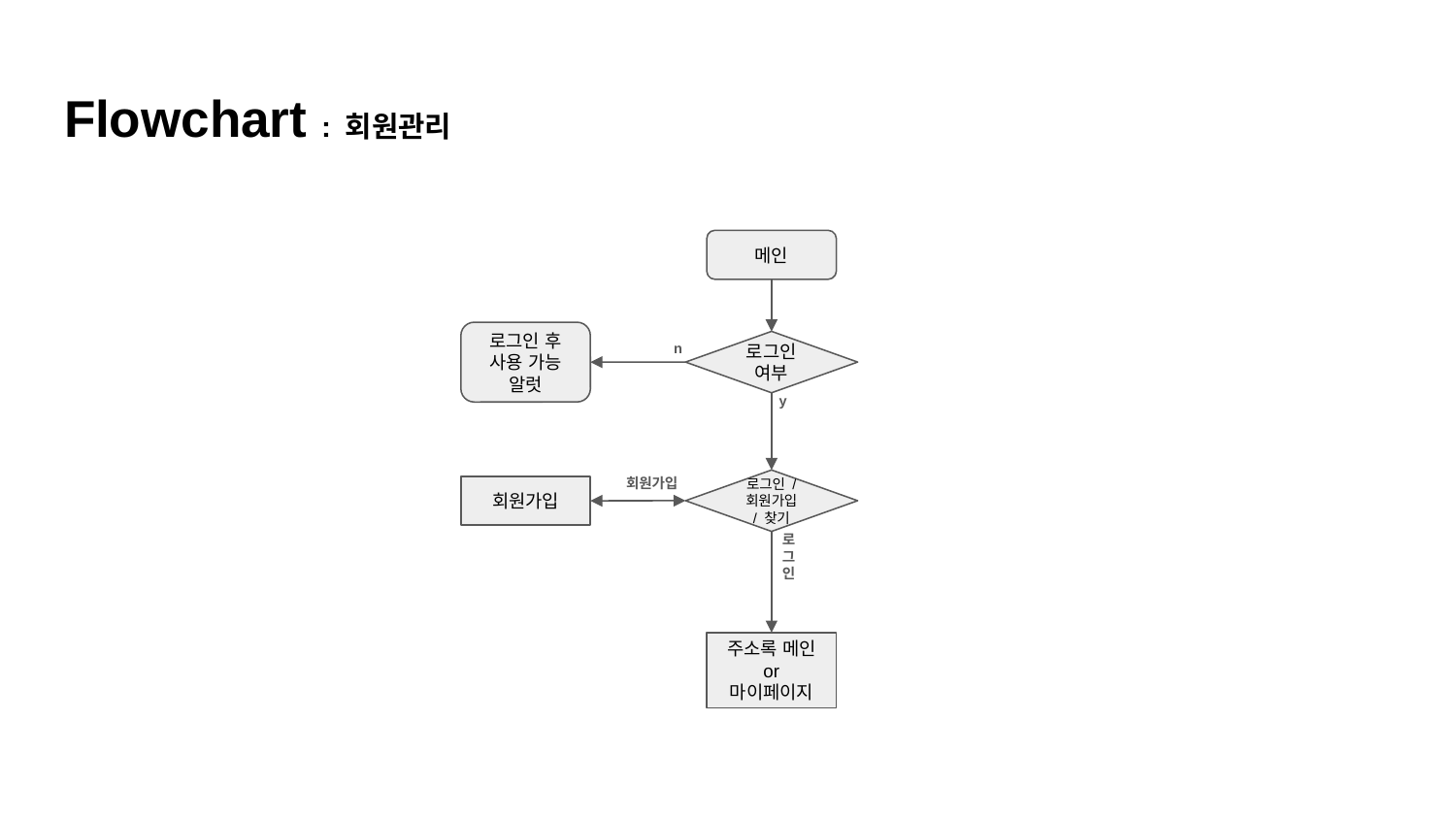

# Flowchart : 회원관리
메인
로그인 후 사용 가능 알럿
로그인여부
n
y
회원가입
로그인 / 회원가입 / 찾기
회원가입
로그인
주소록 메인
or
마이페이지